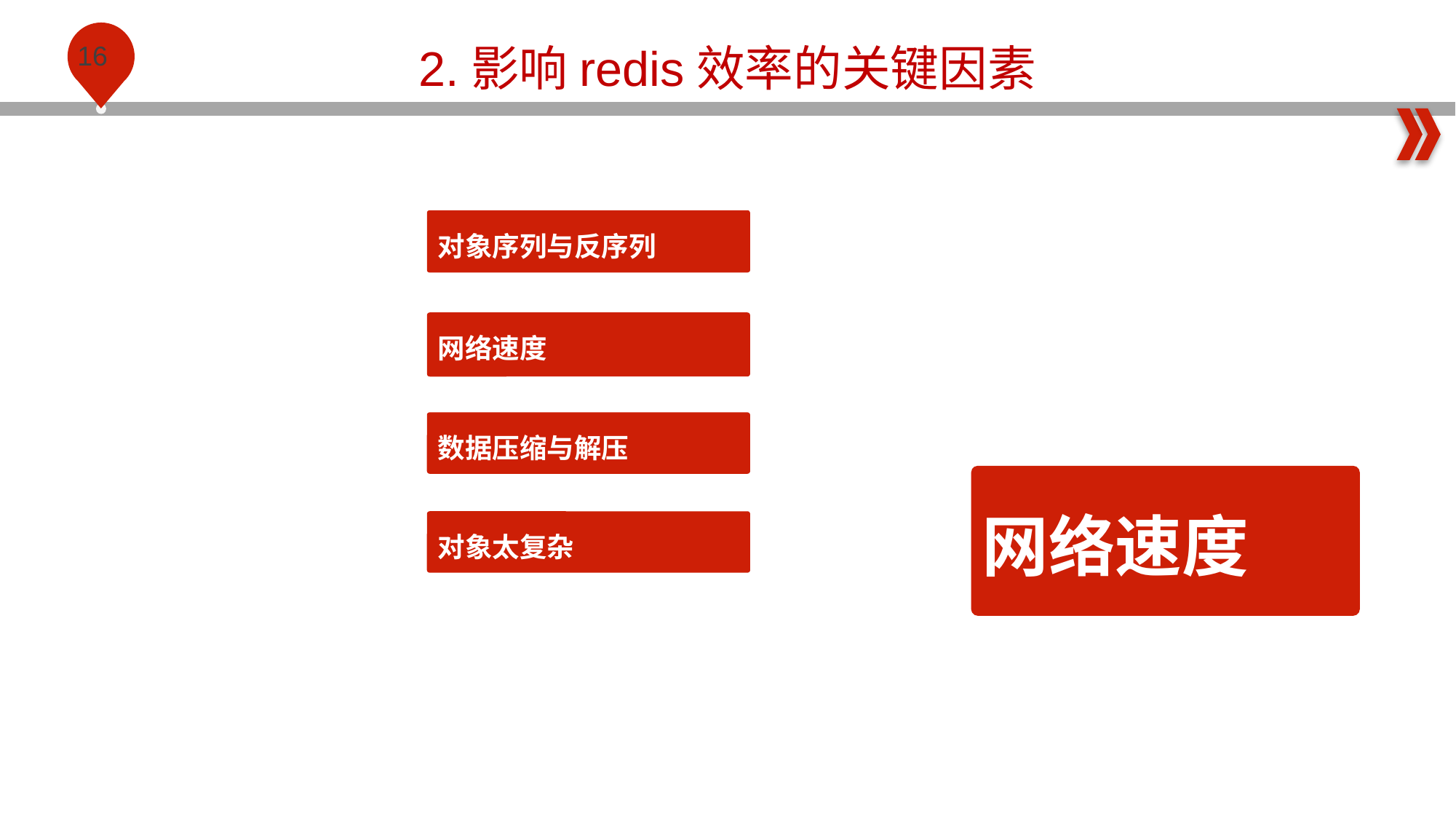

2.影响redis效率的关键因素

对象序列与反序列

网络速度

数据压缩与解压

网络速度

对象太复杂